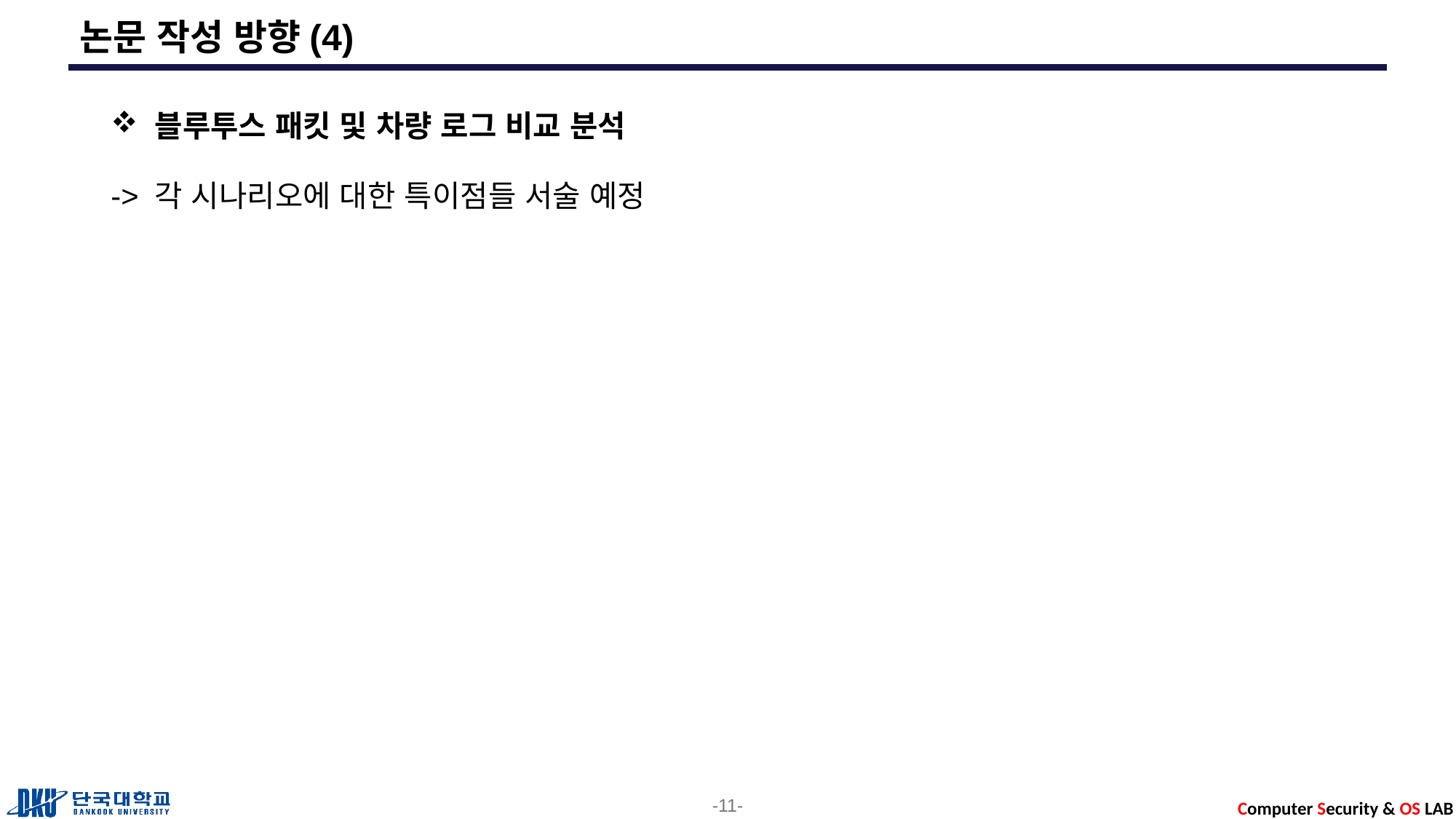

# 논문 작성 방향(4)
 블루투스 패킷 및 차량 로그 비교 분석
-> 각 시나리오에 대한 특이점들 서술 예정

-11-